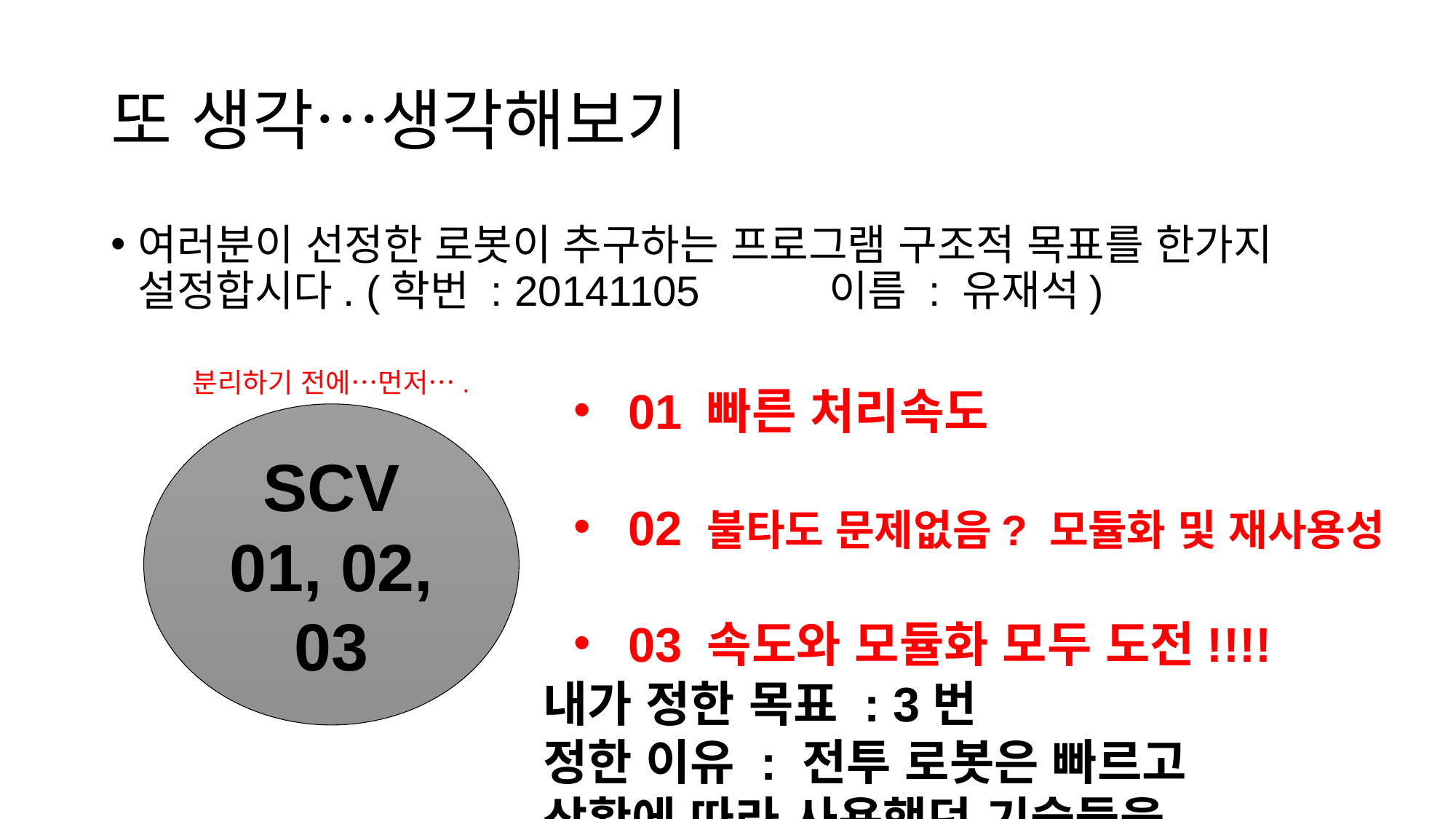

# 또 생각…생각해보기
여러분이 선정한 로봇이 추구하는 프로그램 구조적 목표를 한가지 설정합시다. (학번 : 20141105          이름 : 유재석)
분리하기 전에…먼저….
01 빠른 처리속도

02 불타도 문제없음? 모듈화 및 재사용성

03 속도와 모듈화 모두 도전!!!!
SCV
01, 02, 03
내가 정한 목표 : 3번
정한 이유 : 전투 로봇은 빠르고
상황에 따라 사용했던 기술들을
재사용 할 필요성이 많을꺼 같아서